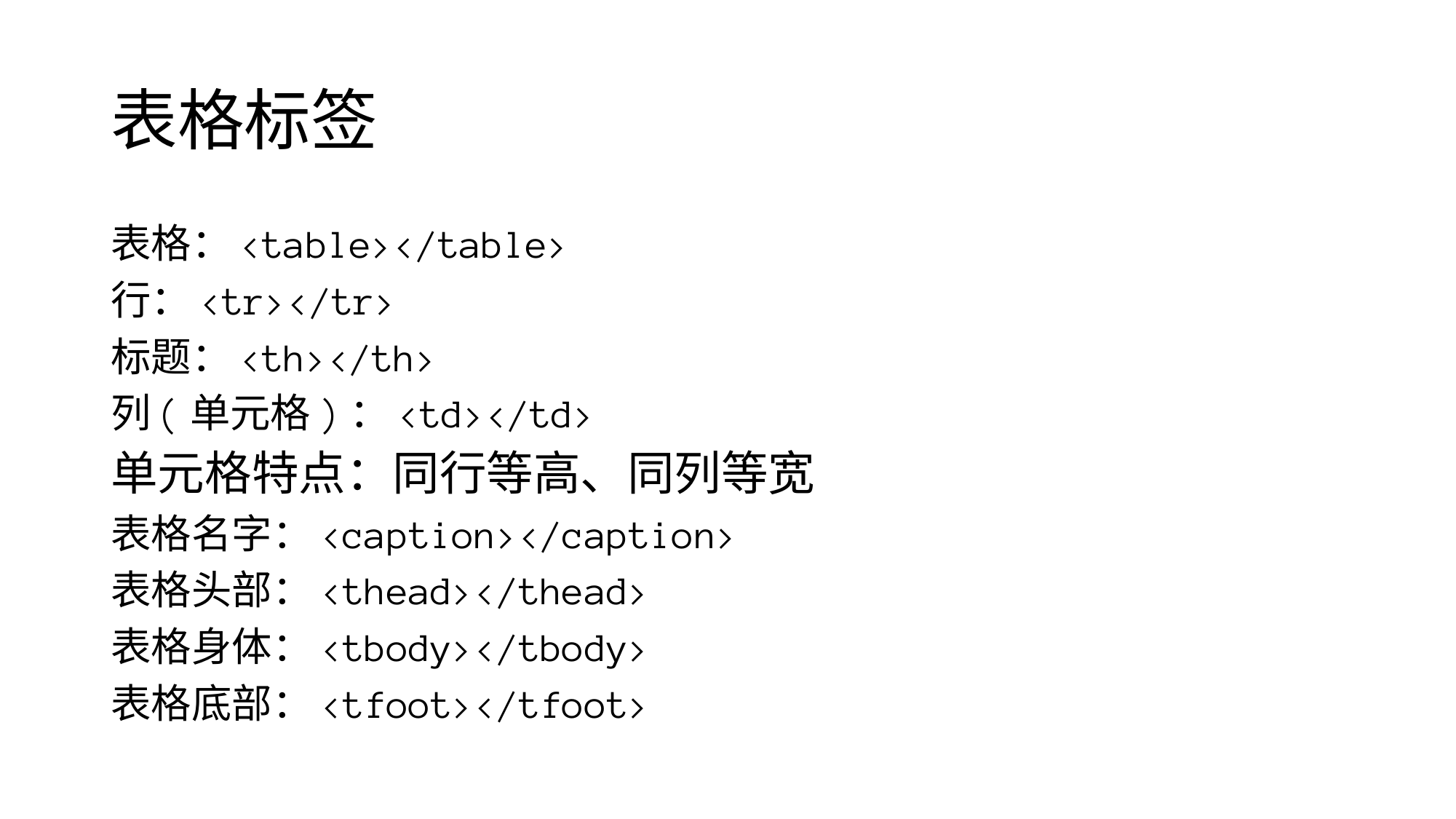

# 表格标签
表格：<table></table>
行：<tr></tr>
标题：<th></th>
列(单元格)：<td></td>
单元格特点：同行等高、同列等宽
表格名字：<caption></caption>
表格头部：<thead></thead>
表格身体：<tbody></tbody>
表格底部：<tfoot></tfoot>